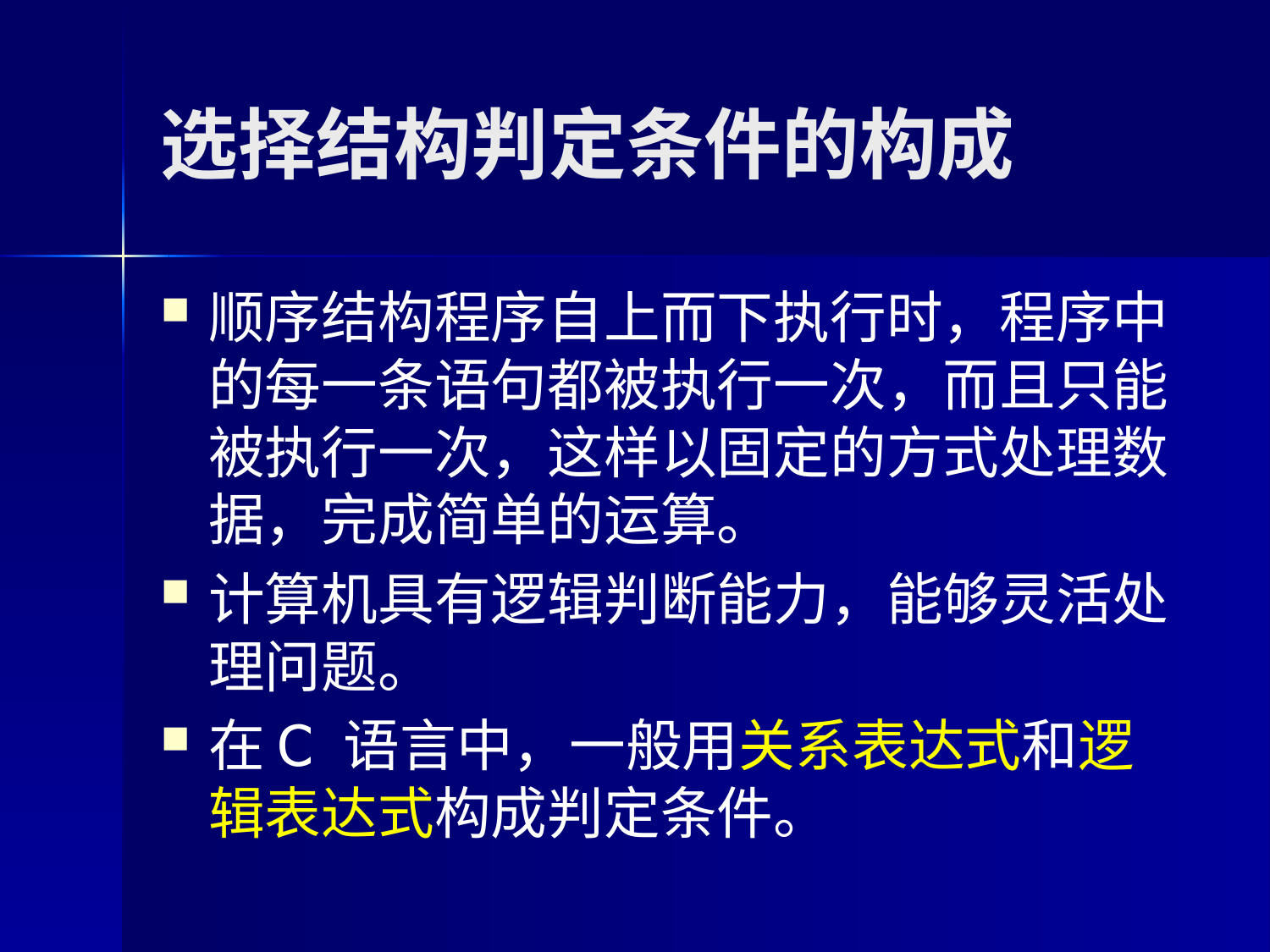

# 选择结构判定条件的构成
顺序结构程序自上而下执行时，程序中的每一条语句都被执行一次，而且只能被执行一次，这样以固定的方式处理数据，完成简单的运算。
计算机具有逻辑判断能力，能够灵活处理问题。
在C 语言中，一般用关系表达式和逻辑表达式构成判定条件。